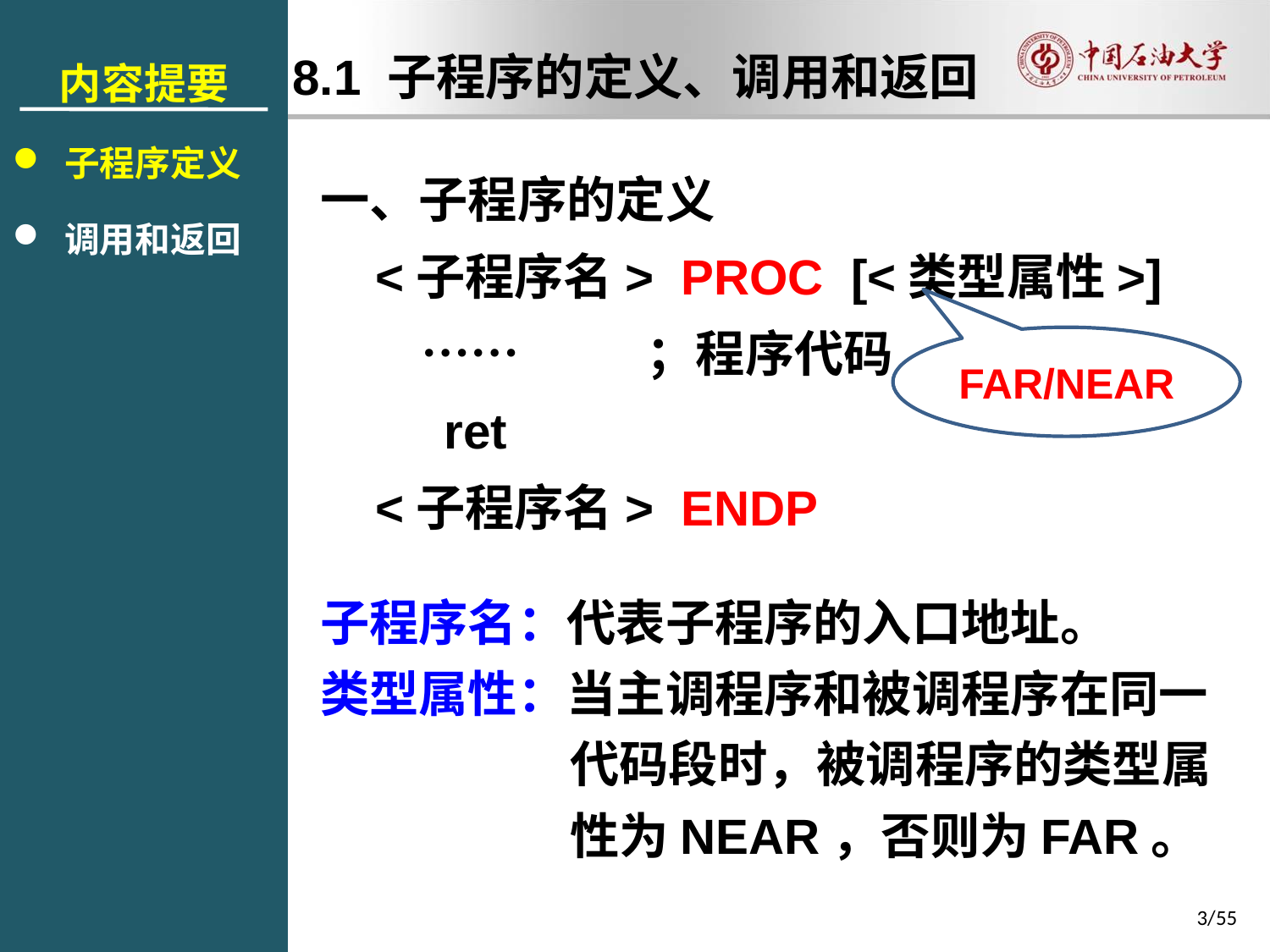

内容提要
 子程序定义
 调用和返回
8.1 子程序的定义、调用和返回
一、子程序的定义
    <子程序名>  PROC  [<类型属性>]
         ……	；程序代码
         ret
    <子程序名>  ENDP
子程序名：代表子程序的入口地址。
类型属性：当主调程序和被调程序在同一代码段时，被调程序的类型属性为NEAR，否则为FAR。
FAR/NEAR
3/55